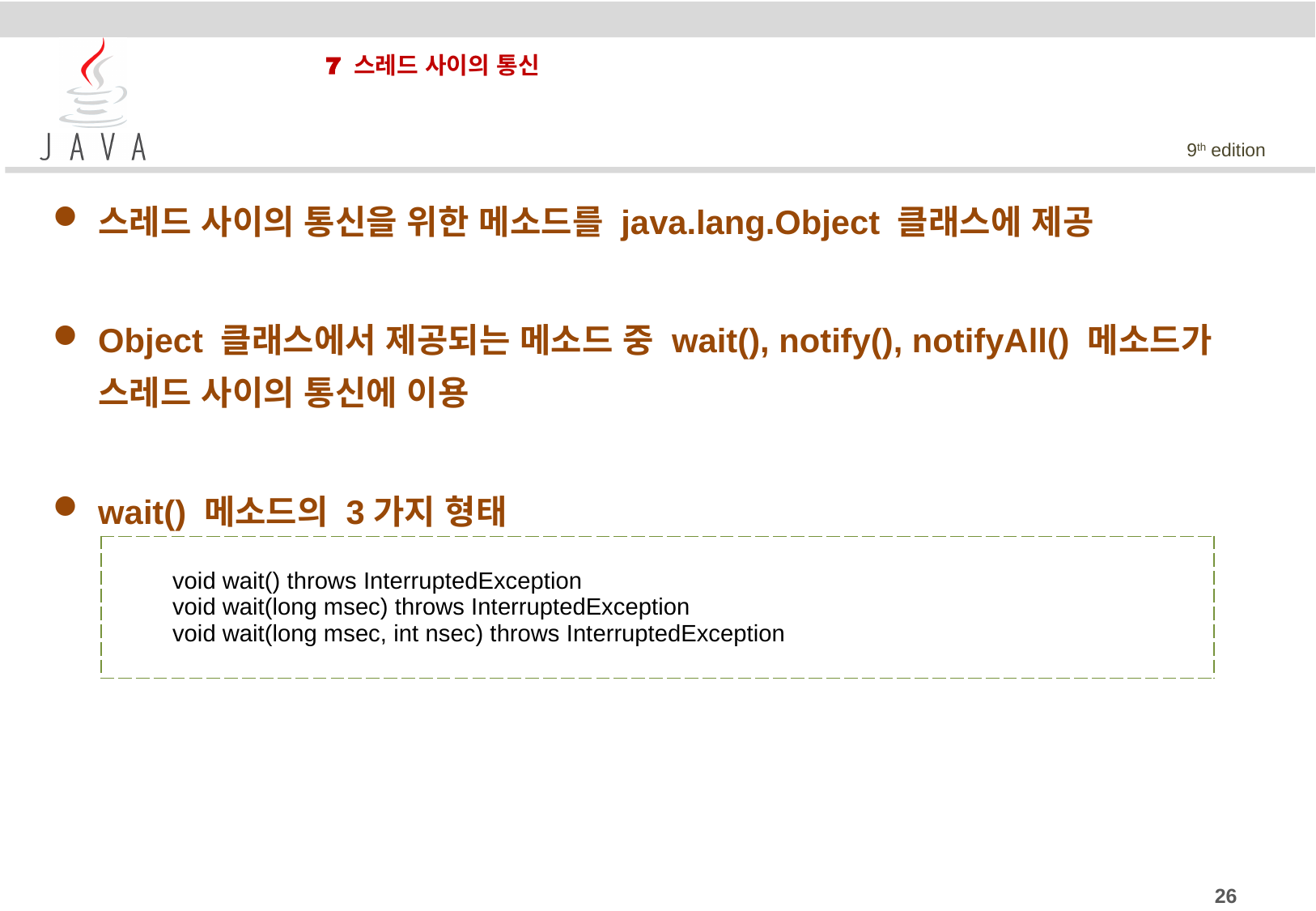

# 7 스레드 사이의 통신

스레드 사이의 통신을 위한 메소드를 java.lang.Object 클래스에 제공

Object 클래스에서 제공되는 메소드 중 wait(), notify(), notifyAll() 메소드가 스레드 사이의 통신에 이용

wait() 메소드의 3가지 형태
| void wait() throws InterruptedException void wait(long msec) throws InterruptedException void wait(long msec, int nsec) throws InterruptedException |
| --- |
26